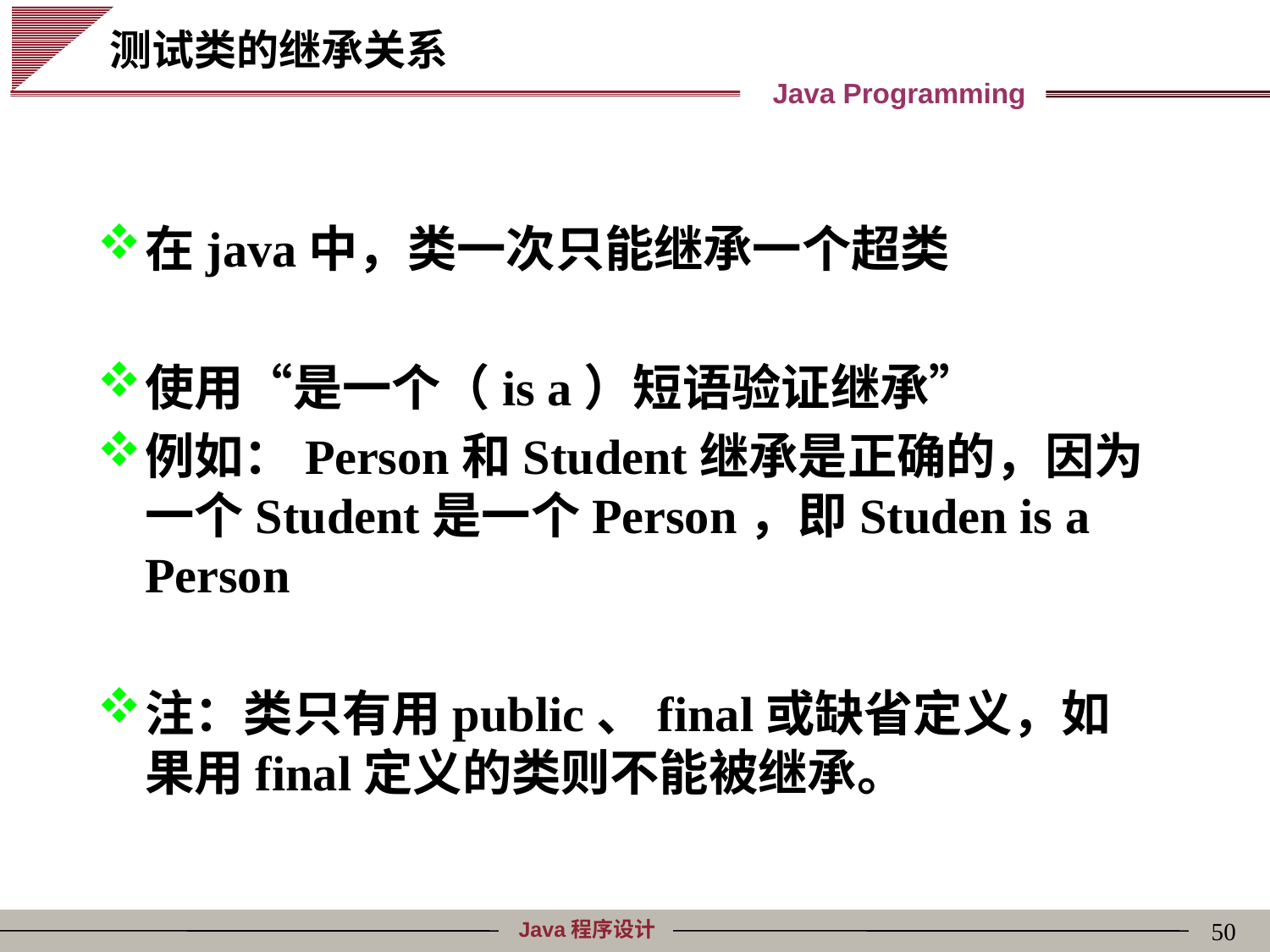

# 测试类的继承关系
在java中，类一次只能继承一个超类

使用“是一个（is a）短语验证继承”
例如：Person和Student继承是正确的，因为一个Student是一个Person，即Studen is a Person

注：类只有用public、final或缺省定义，如果用final定义的类则不能被继承。